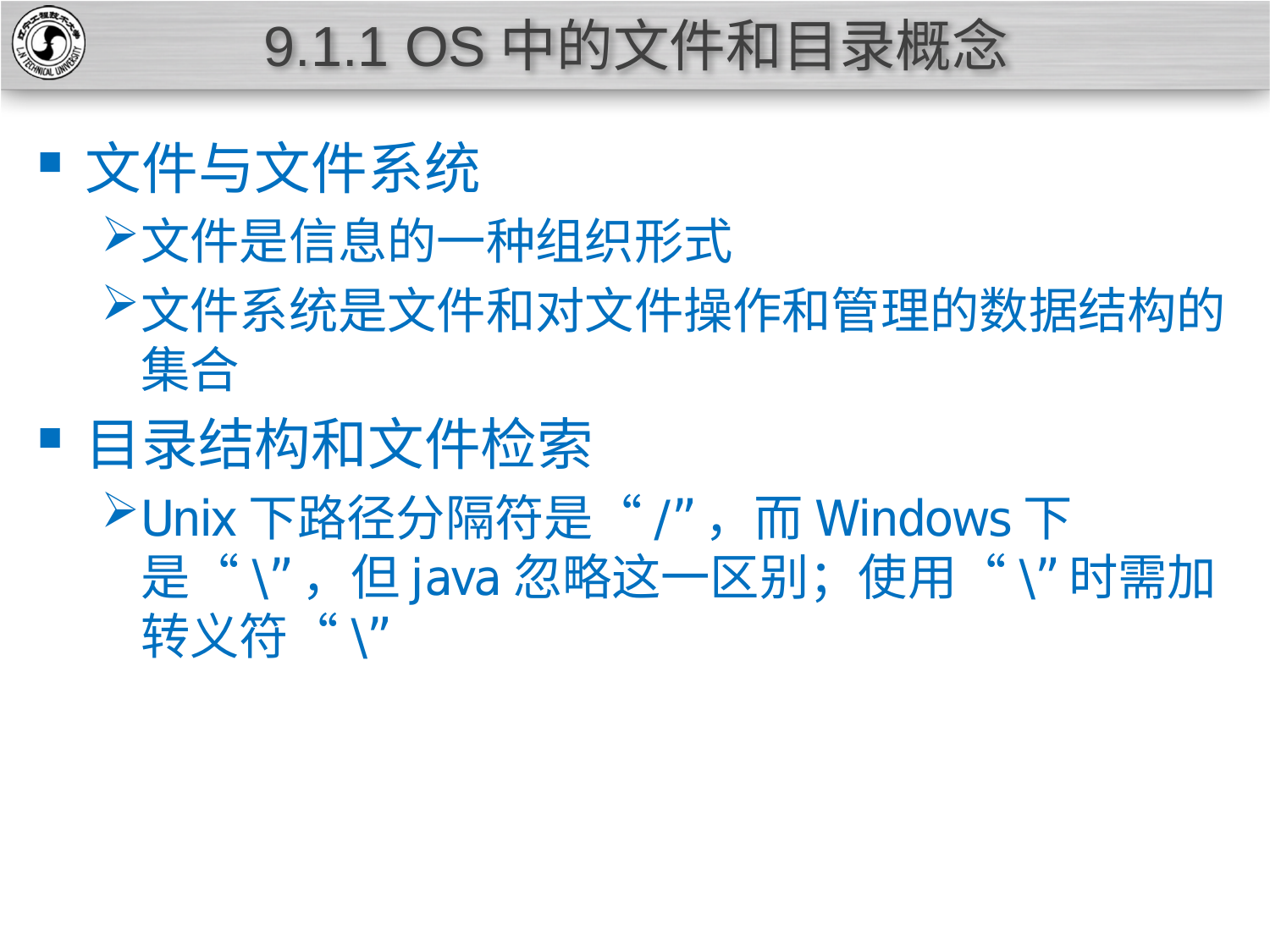

# 9.1.1 OS中的文件和目录概念
文件与文件系统
文件是信息的一种组织形式
文件系统是文件和对文件操作和管理的数据结构的集合
目录结构和文件检索
Unix下路径分隔符是“/”，而Windows下是“\”，但java忽略这一区别；使用“\”时需加转义符“\”